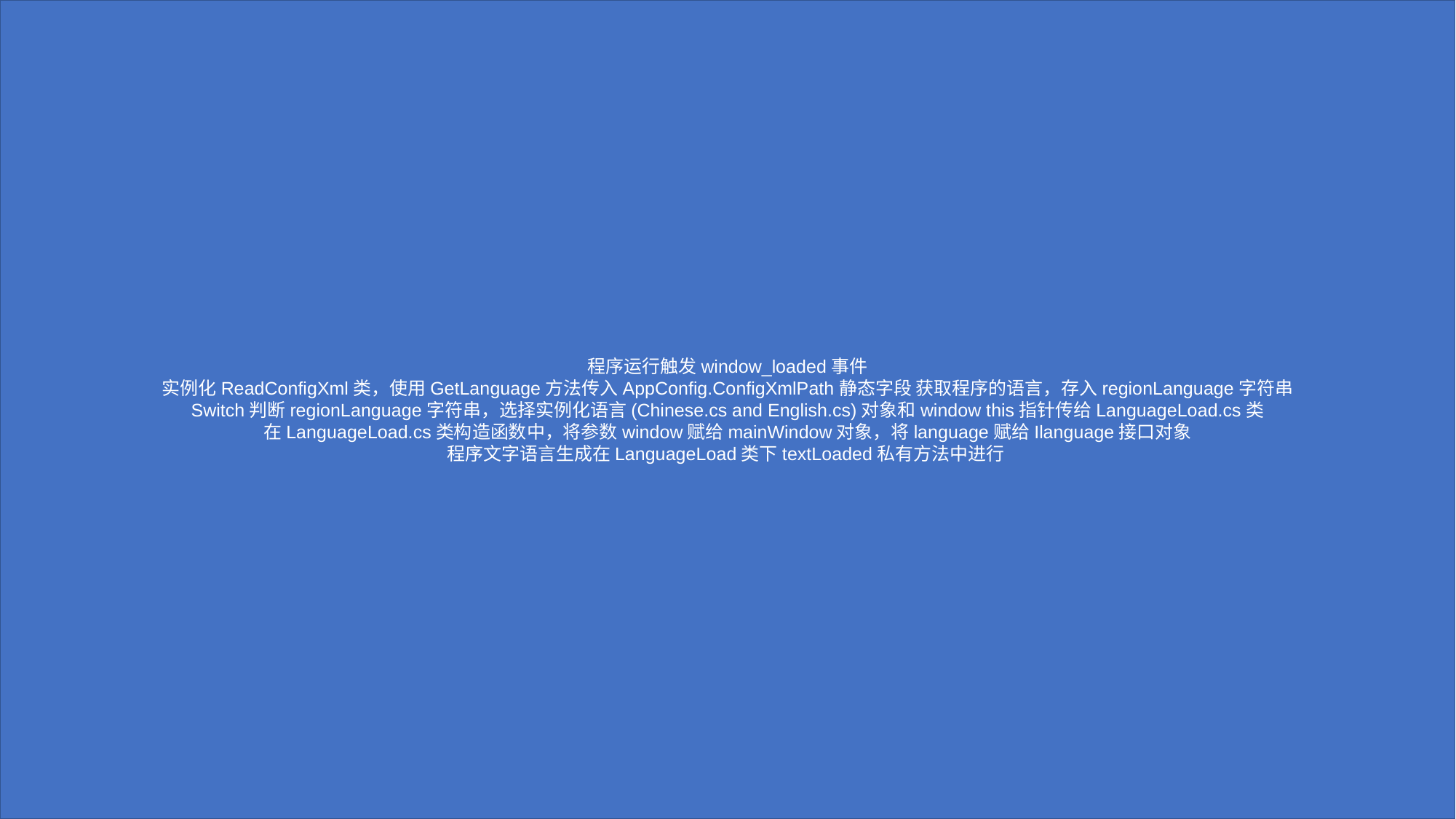

程序运行触发window_loaded事件
实例化ReadConfigXml类，使用GetLanguage方法传入AppConfig.ConfigXmlPath静态字段 获取程序的语言，存入regionLanguage字符串
Switch判断regionLanguage字符串，选择实例化语言(Chinese.cs and English.cs)对象和window this指针传给LanguageLoad.cs类
在LanguageLoad.cs类构造函数中，将参数window赋给mainWindow对象，将language赋给Ilanguage接口对象
程序文字语言生成在LanguageLoad类下textLoaded私有方法中进行